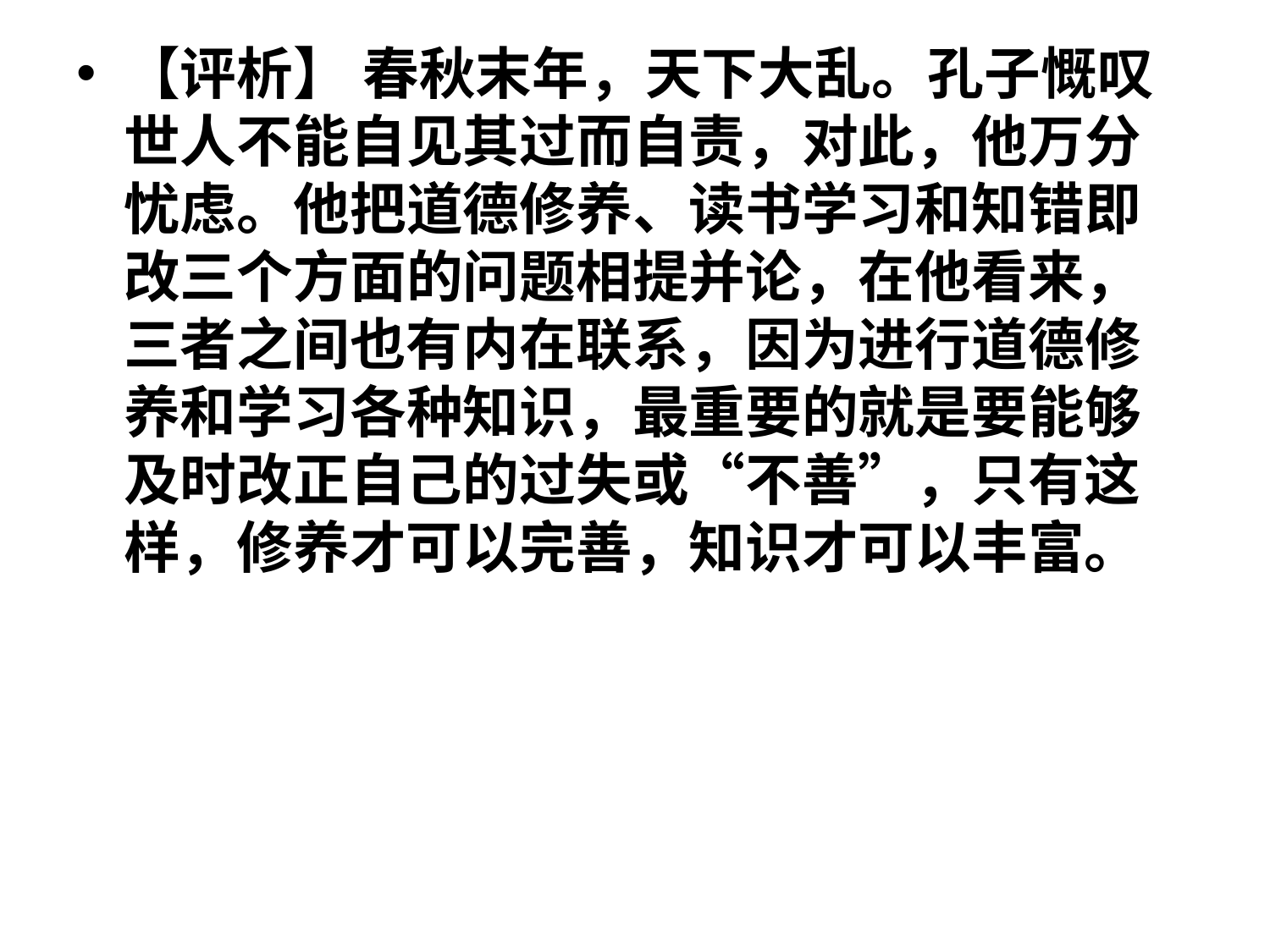

# 【评析】 春秋末年，天下大乱。孔子慨叹世人不能自见其过而自责，对此，他万分忧虑。他把道德修养、读书学习和知错即改三个方面的问题相提并论，在他看来，三者之间也有内在联系，因为进行道德修养和学习各种知识，最重要的就是要能够及时改正自己的过失或“不善”，只有这样，修养才可以完善，知识才可以丰富。